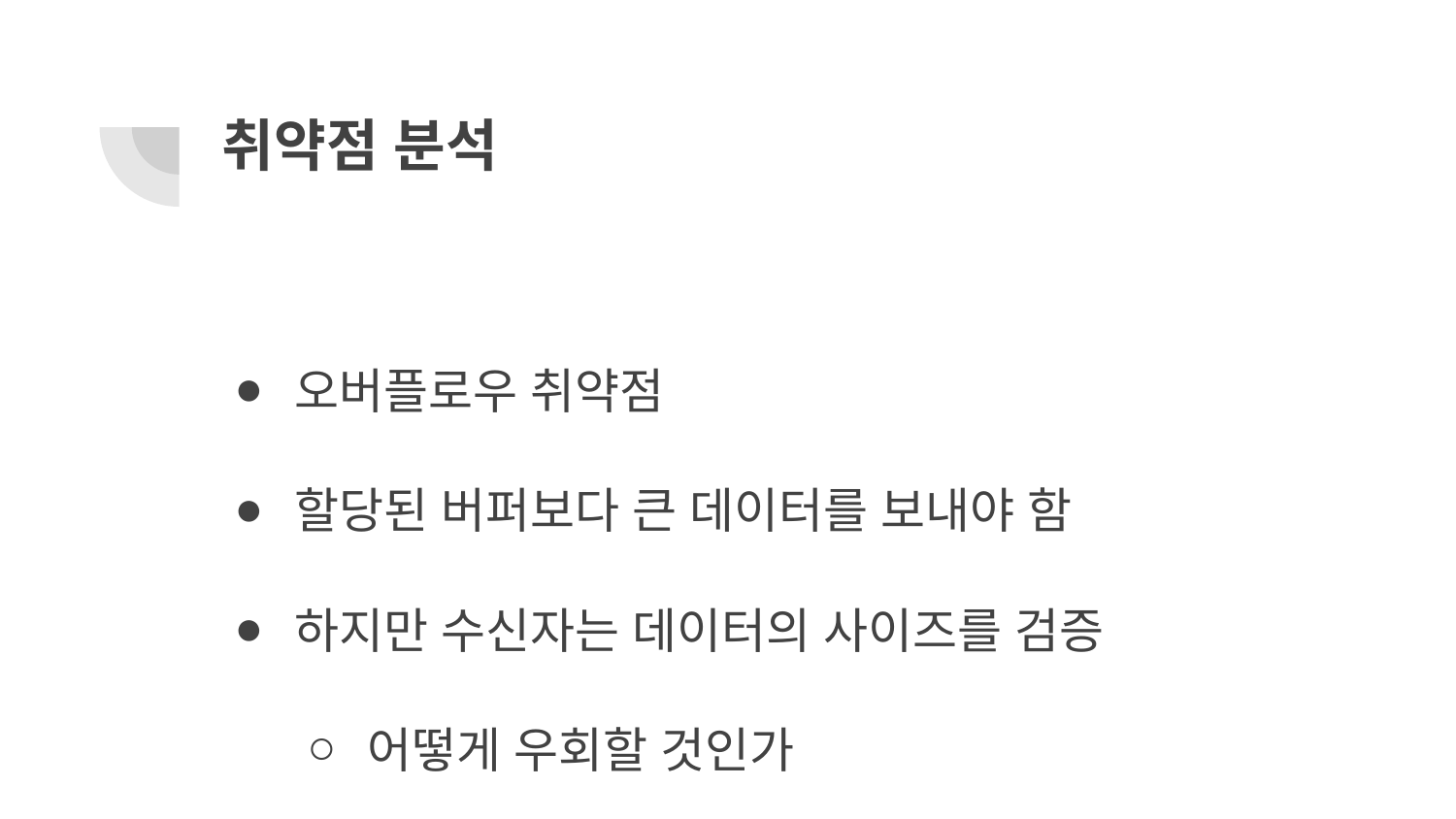

# 취약점 분석
오버플로우 취약점
할당된 버퍼보다 큰 데이터를 보내야 함
하지만 수신자는 데이터의 사이즈를 검증
어떻게 우회할 것인가